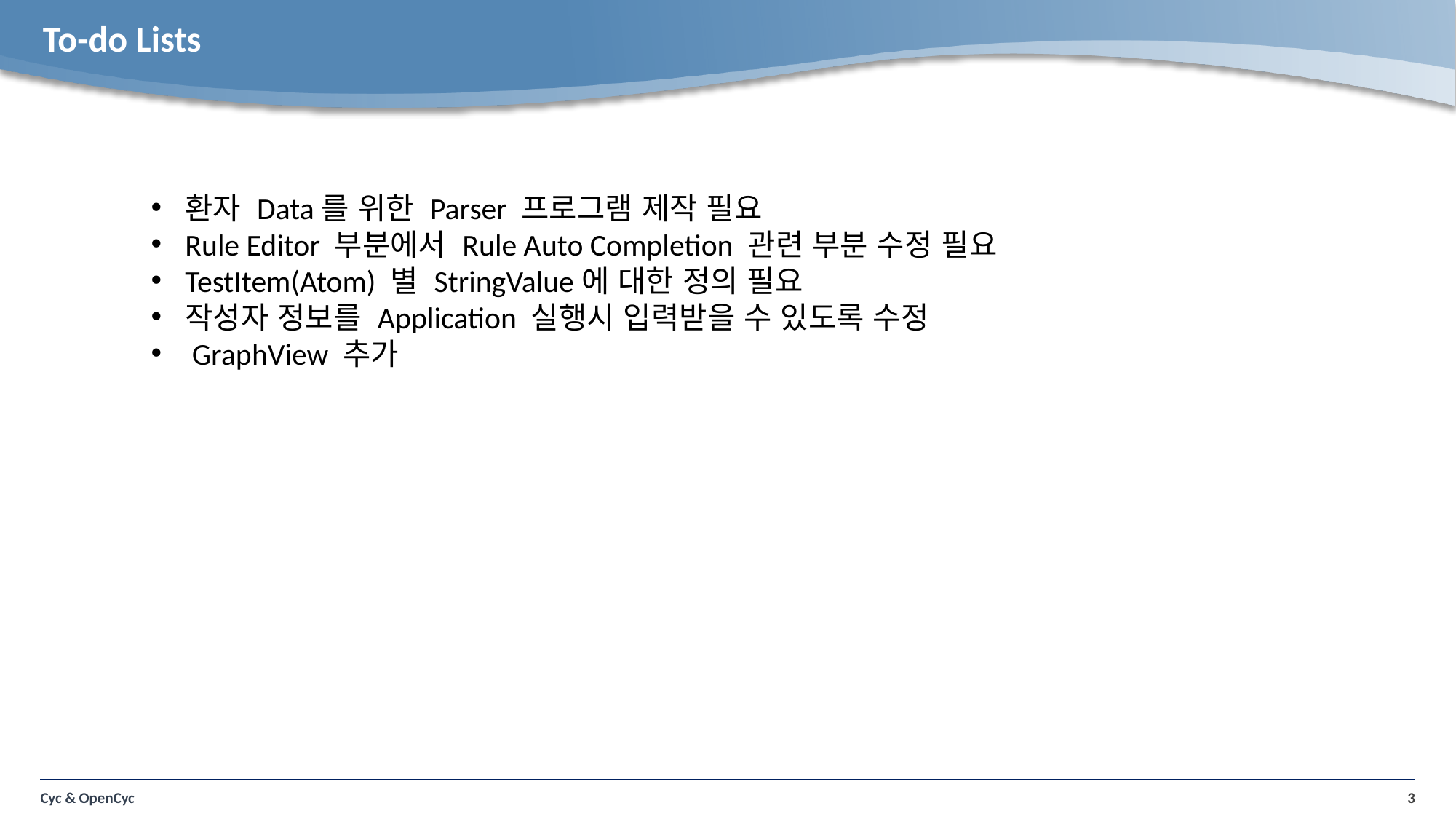

# To-do Lists

환자 Data를 위한 Parser 프로그램 제작 필요
Rule Editor 부분에서 Rule Auto Completion 관련 부분 수정 필요
TestItem(Atom) 별 StringValue에 대한 정의 필요
작성자 정보를 Application 실행시 입력받을 수 있도록 수정
 GraphView 추가